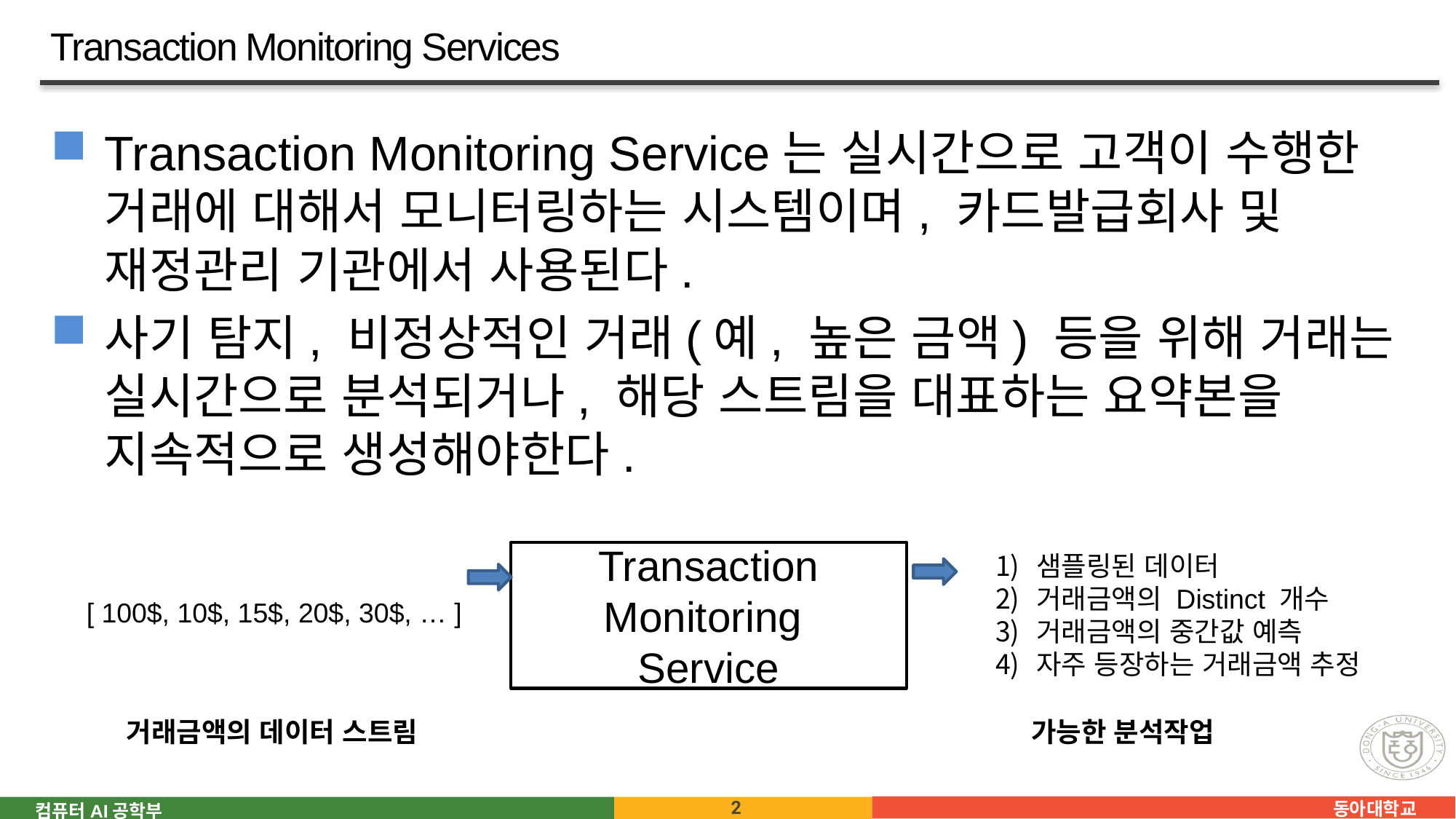

# Transaction Monitoring Services
Transaction Monitoring Service는 실시간으로 고객이 수행한 거래에 대해서 모니터링하는 시스템이며, 카드발급회사 및 재정관리 기관에서 사용된다.
사기 탐지, 비정상적인 거래(예, 높은 금액) 등을 위해 거래는 실시간으로 분석되거나, 해당 스트림을 대표하는 요약본을 지속적으로 생성해야한다.
Transaction Monitoring
Service
샘플링된 데이터
거래금액의 Distinct 개수
거래금액의 중간값 예측
자주 등장하는 거래금액 추정

[ 100$, 10$, 15$, 20$, 30$, … ]
거래금액의 데이터 스트림
가능한 분석작업
2